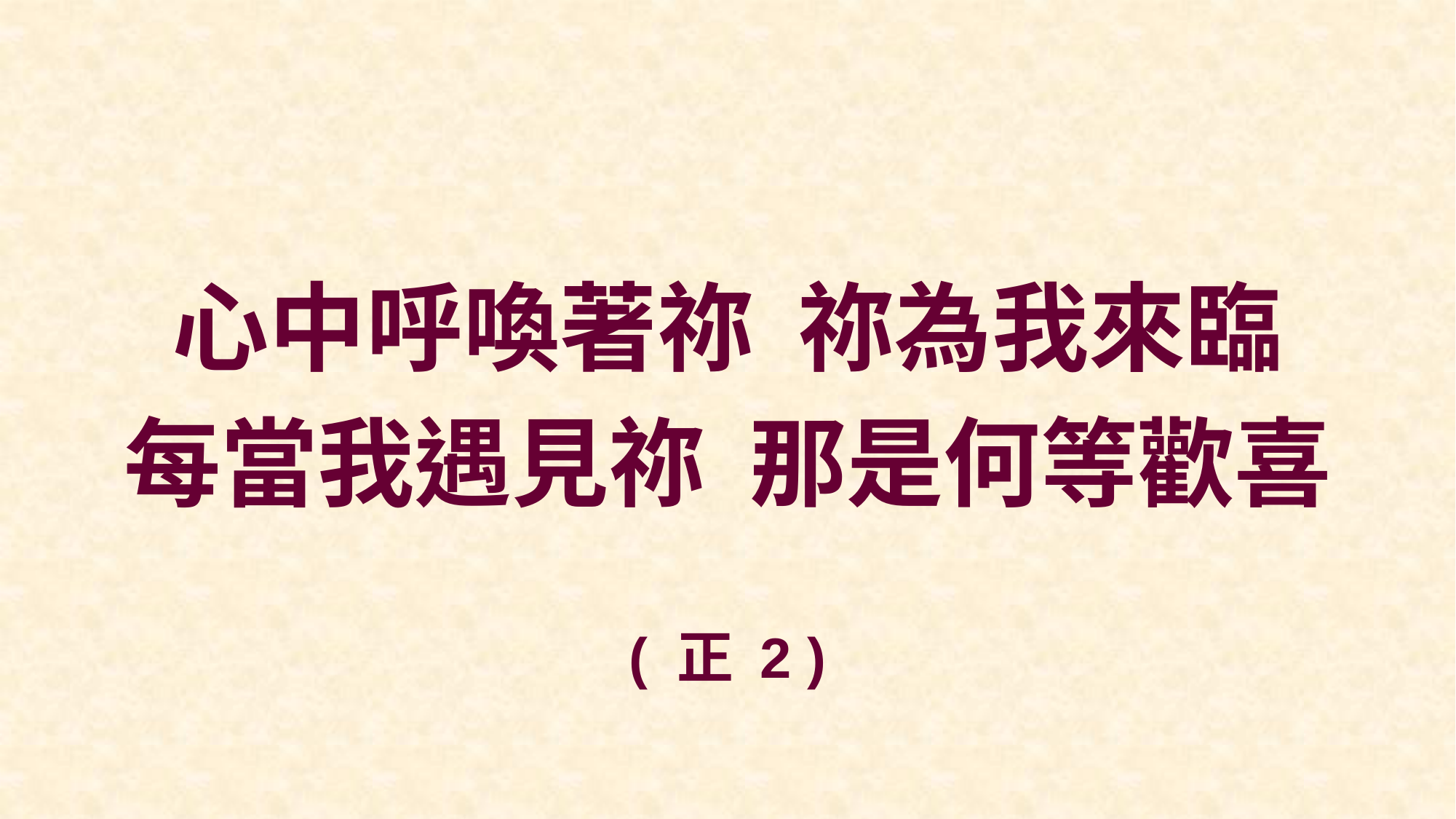

心中呼喚著祢  祢為我來臨
每當我遇見祢  那是何等歡喜
( 正 2 )